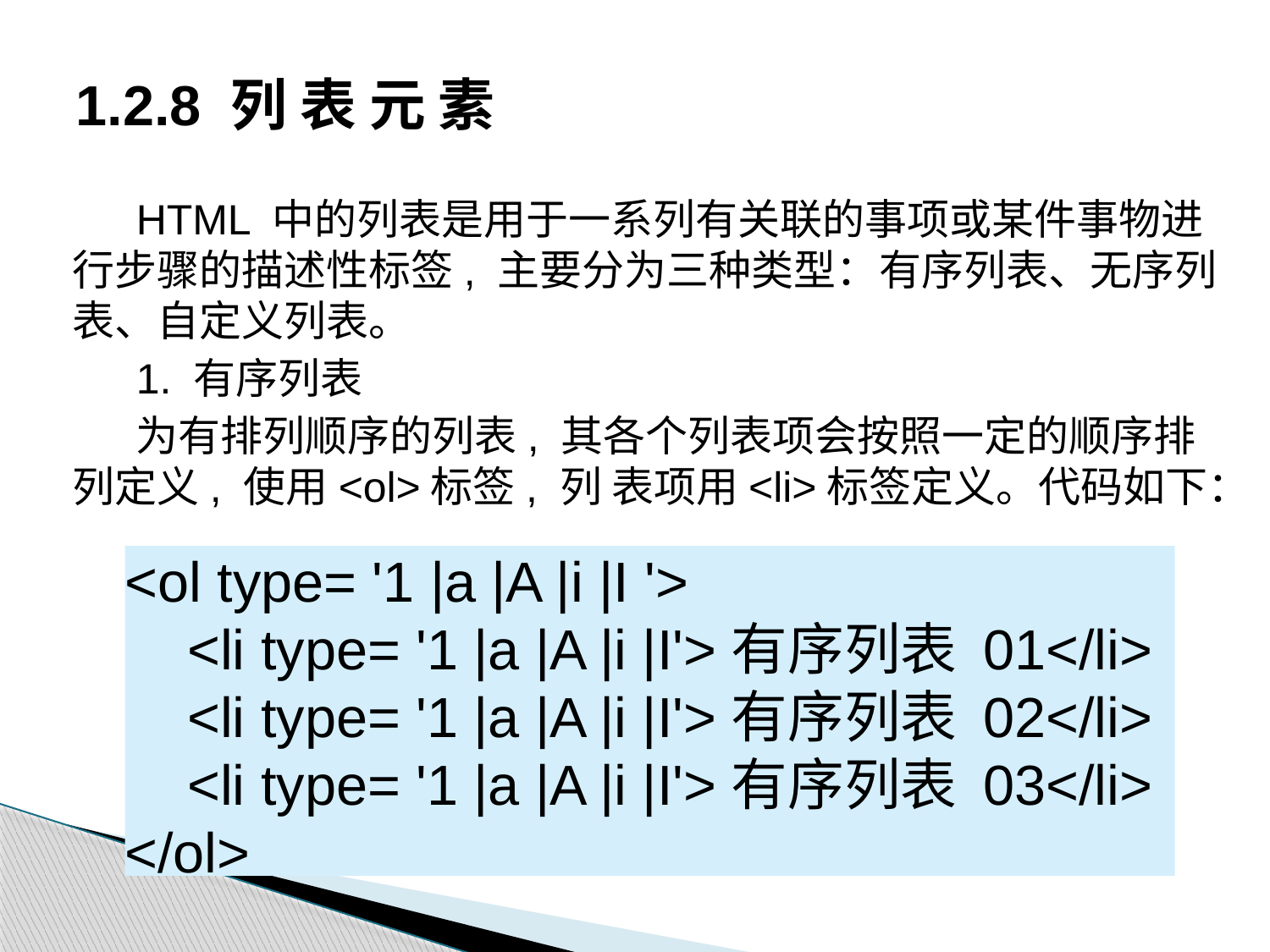

# 1.2.8 列 表 元 素
HTML 中的列表是用于一系列有关联的事项或某件事物进行步骤的描述性标签, 主要分为三种类型：有序列表、无序列表、自定义列表。
1. 有序列表
为有排列顺序的列表, 其各个列表项会按照一定的顺序排列定义, 使用<ol>标签, 列 表项用<li>标签定义。代码如下：
<ol type= '1 |a |A |i |I '>
    <li type= '1 |a |A |i |I'>有序列表 01</li>
    <li type= '1 |a |A |i |I'>有序列表 02</li>
    <li type= '1 |a |A |i |I'>有序列表 03</li>
</ol>